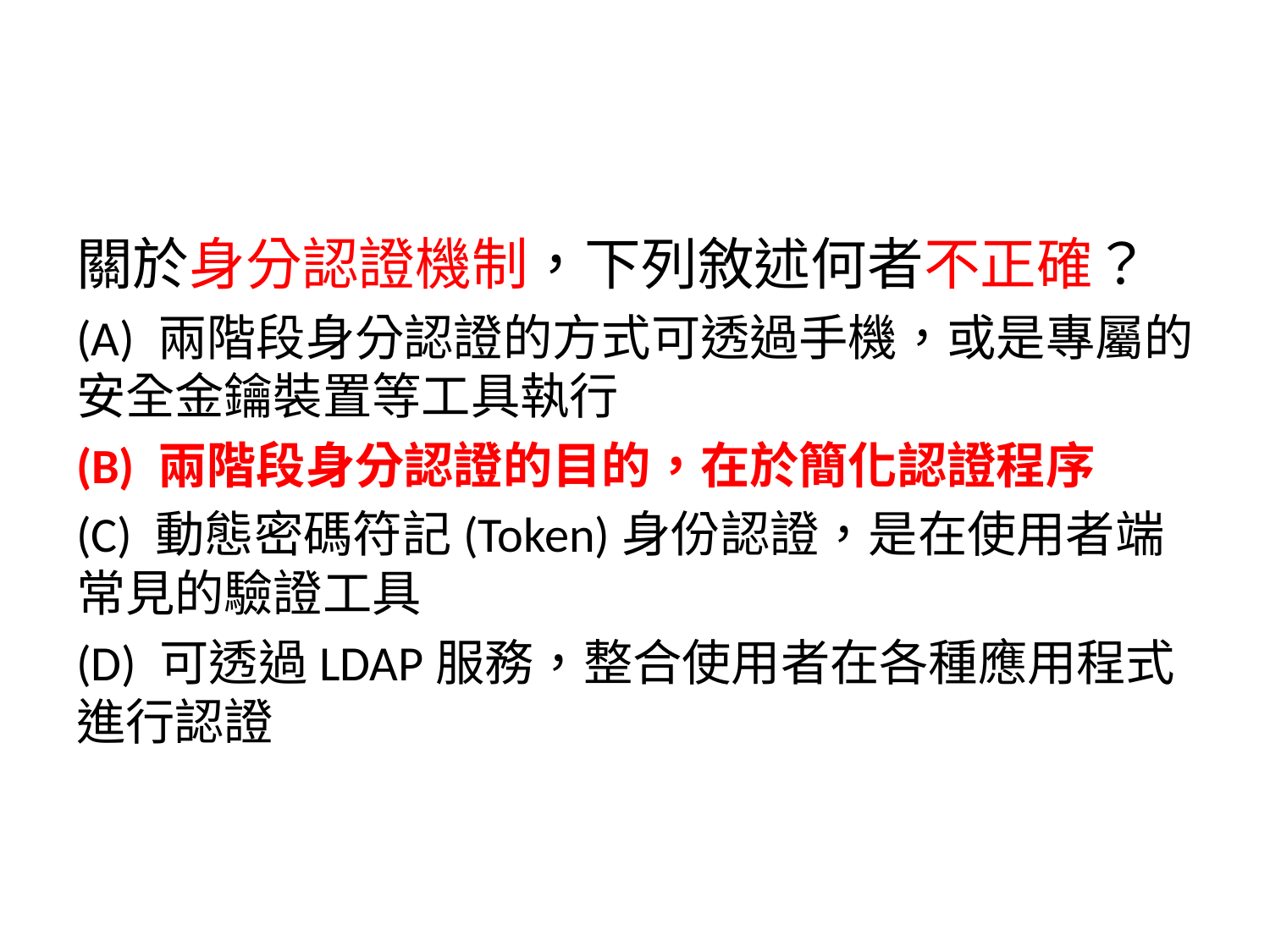

關於身分認證機制，下列敘述何者不正確？
(A) 兩階段身分認證的方式可透過手機，或是專屬的安全金鑰裝置等工具執行
(B) 兩階段身分認證的目的，在於簡化認證程序
(C) 動態密碼符記(Token)身份認證，是在使用者端常見的驗證工具
(D) 可透過LDAP服務，整合使用者在各種應用程式進行認證